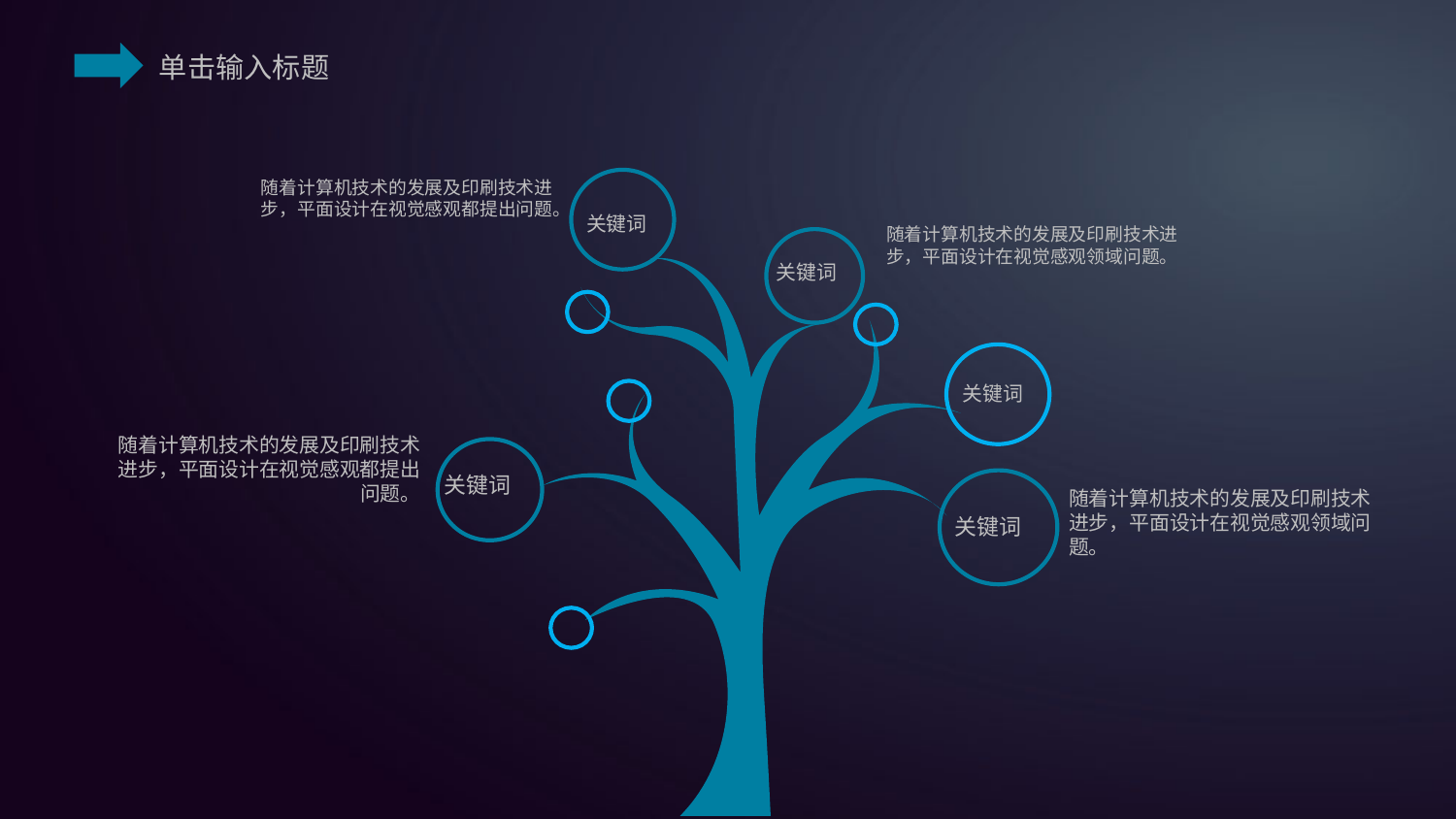

随着计算机技术的发展及印刷技术进步，平面设计在视觉感观都提出问题。

关键词
随着计算机技术的发展及印刷技术进步，平面设计在视觉感观领域问题。

关键词

关键词

随着计算机技术的发展及印刷技术进步，平面设计在视觉感观都提出问题。

关键词

关键词
随着计算机技术的发展及印刷技术进步，平面设计在视觉感观领域问题。